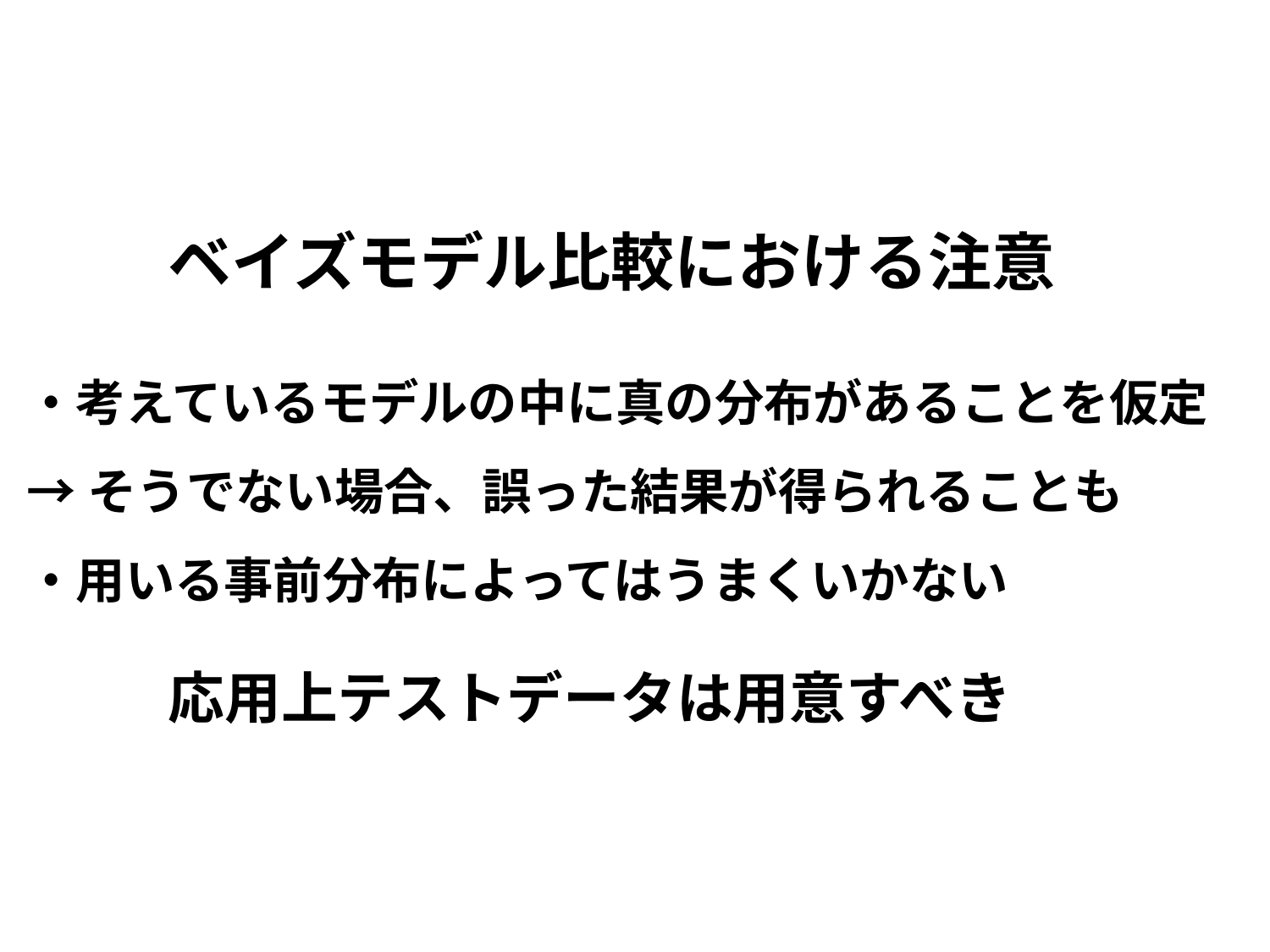

ベイズモデル比較における注意
・考えているモデルの中に真の分布があることを仮定
→そうでない場合、誤った結果が得られることも
・用いる事前分布によってはうまくいかない
応用上テストデータは用意すべき